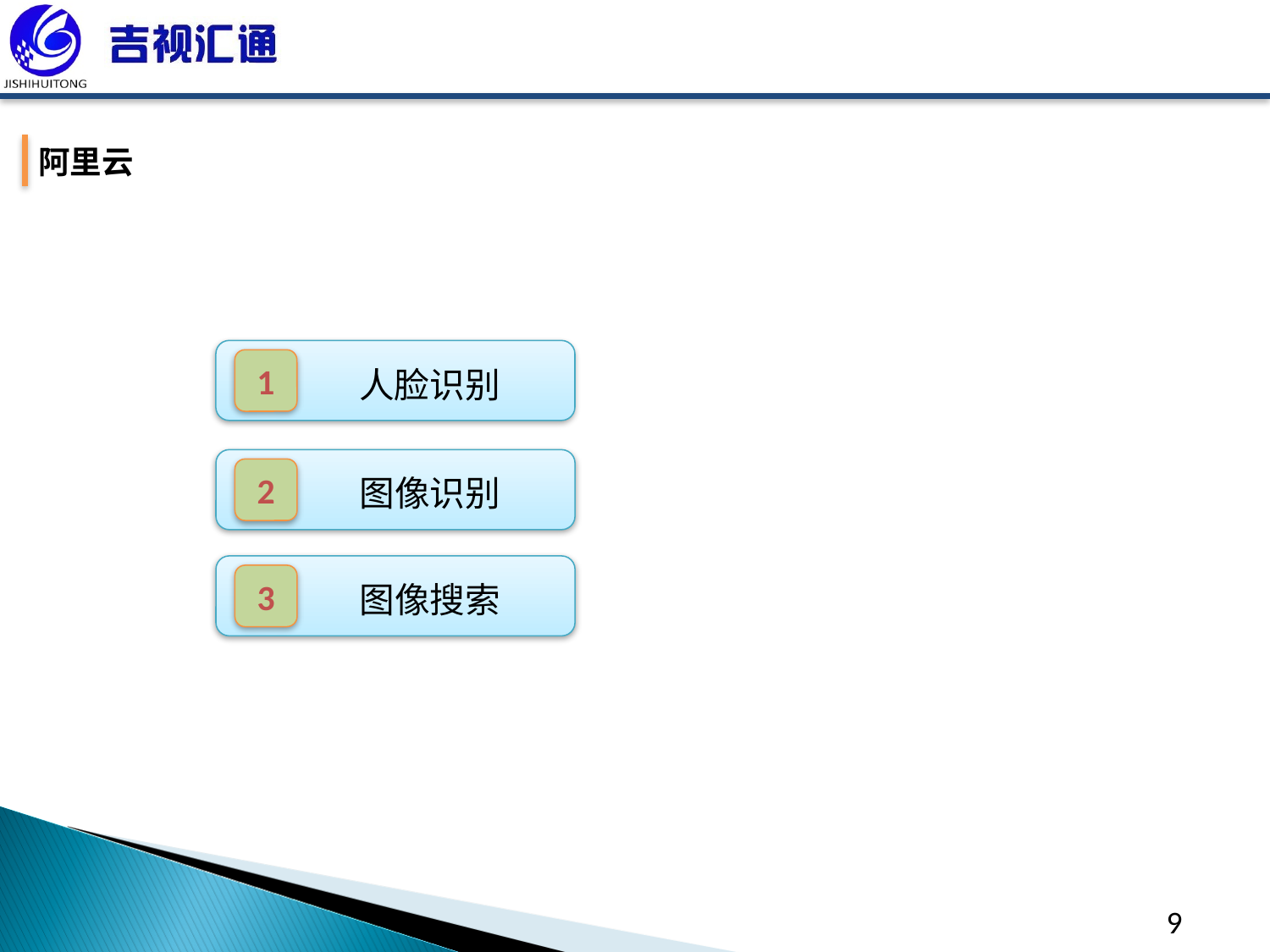

阿里云

1
人脸识别

2
图像识别

3
图像搜索
9